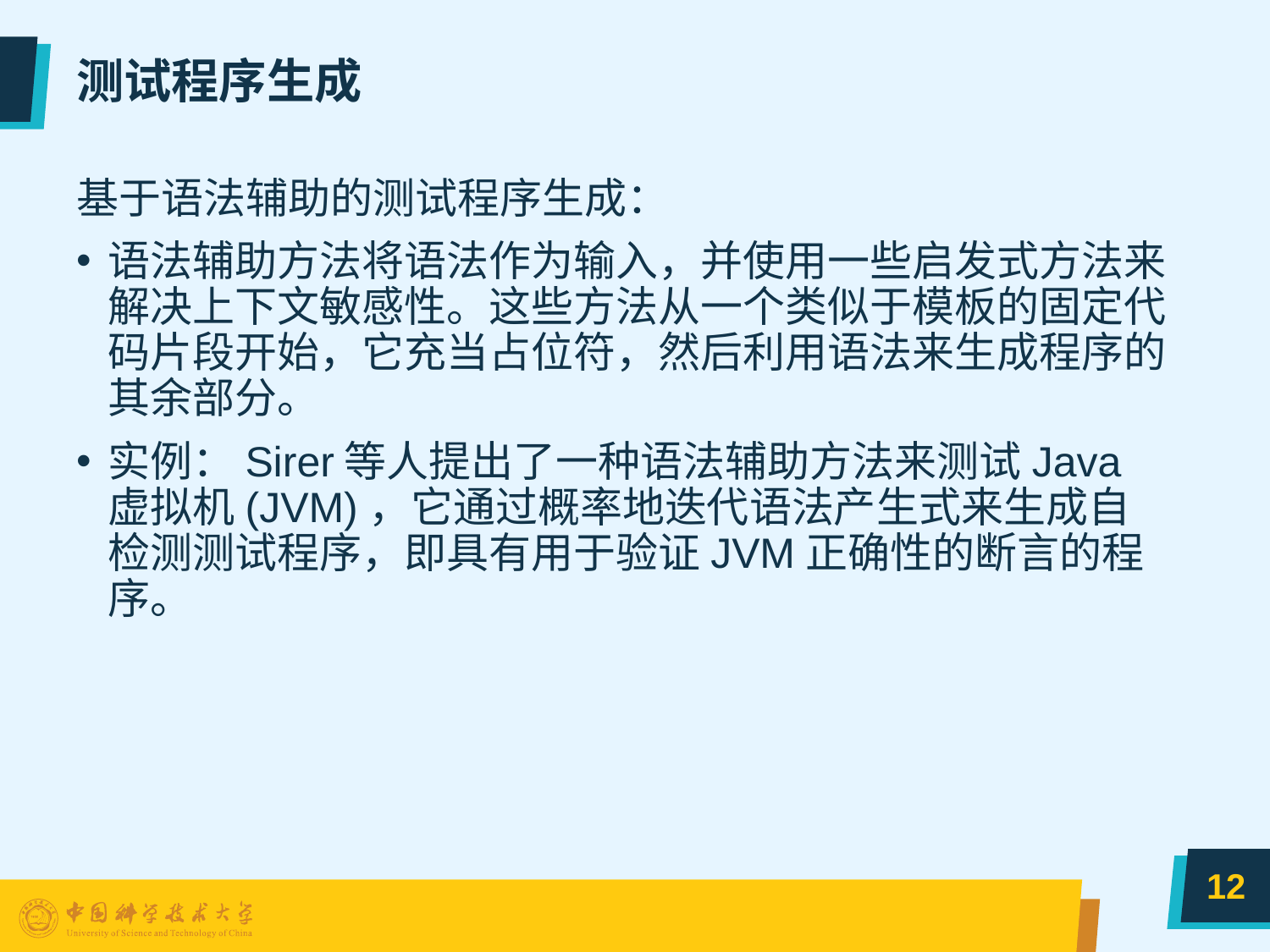

# 测试程序生成
基于语法辅助的测试程序生成：
语法辅助方法将语法作为输入，并使用一些启发式方法来解决上下文敏感性。这些方法从一个类似于模板的固定代码片段开始，它充当占位符，然后利用语法来生成程序的其余部分。
实例：Sirer等人提出了一种语法辅助方法来测试Java虚拟机(JVM)，它通过概率地迭代语法产生式来生成自检测测试程序，即具有用于验证JVM正确性的断言的程序。
12